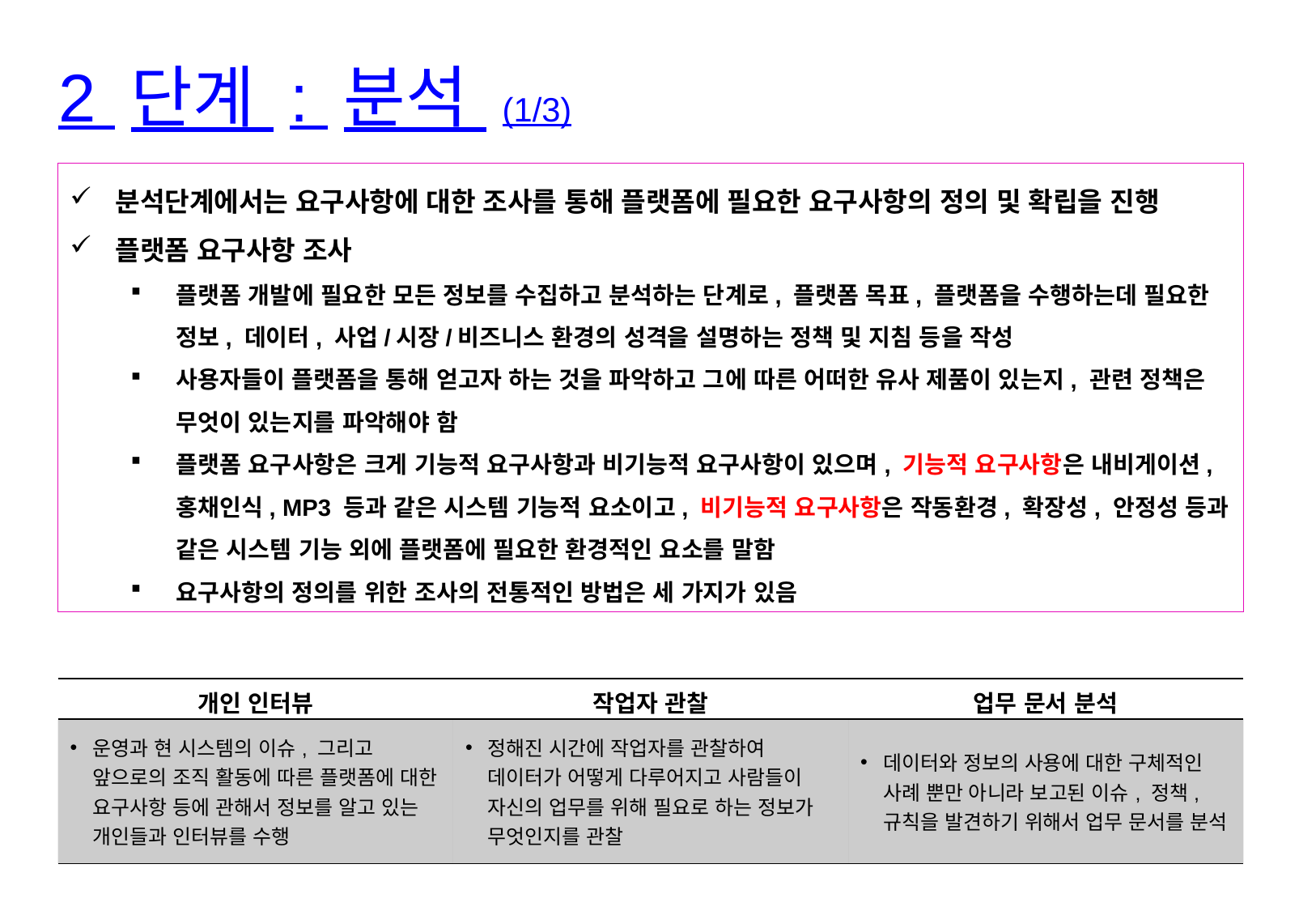

2 단계 : 분석 (1/3)
분석단계에서는 요구사항에 대한 조사를 통해 플랫폼에 필요한 요구사항의 정의 및 확립을 진행
플랫폼 요구사항 조사
플랫폼 개발에 필요한 모든 정보를 수집하고 분석하는 단계로, 플랫폼 목표, 플랫폼을 수행하는데 필요한 정보, 데이터, 사업/시장/비즈니스 환경의 성격을 설명하는 정책 및 지침 등을 작성
사용자들이 플랫폼을 통해 얻고자 하는 것을 파악하고 그에 따른 어떠한 유사 제품이 있는지, 관련 정책은 무엇이 있는지를 파악해야 함
플랫폼 요구사항은 크게 기능적 요구사항과 비기능적 요구사항이 있으며, 기능적 요구사항은 내비게이션, 홍채인식, MP3 등과 같은 시스템 기능적 요소이고, 비기능적 요구사항은 작동환경, 확장성, 안정성 등과 같은 시스템 기능 외에 플랫폼에 필요한 환경적인 요소를 말함
요구사항의 정의를 위한 조사의 전통적인 방법은 세 가지가 있음
| 개인 인터뷰 | 작업자 관찰 | 업무 문서 분석 |
| --- | --- | --- |
| 운영과 현 시스템의 이슈, 그리고 앞으로의 조직 활동에 따른 플랫폼에 대한 요구사항 등에 관해서 정보를 알고 있는 개인들과 인터뷰를 수행 | 정해진 시간에 작업자를 관찰하여 데이터가 어떻게 다루어지고 사람들이 자신의 업무를 위해 필요로 하는 정보가 무엇인지를 관찰 | 데이터와 정보의 사용에 대한 구체적인 사례 뿐만 아니라 보고된 이슈, 정책, 규칙을 발견하기 위해서 업무 문서를 분석 |